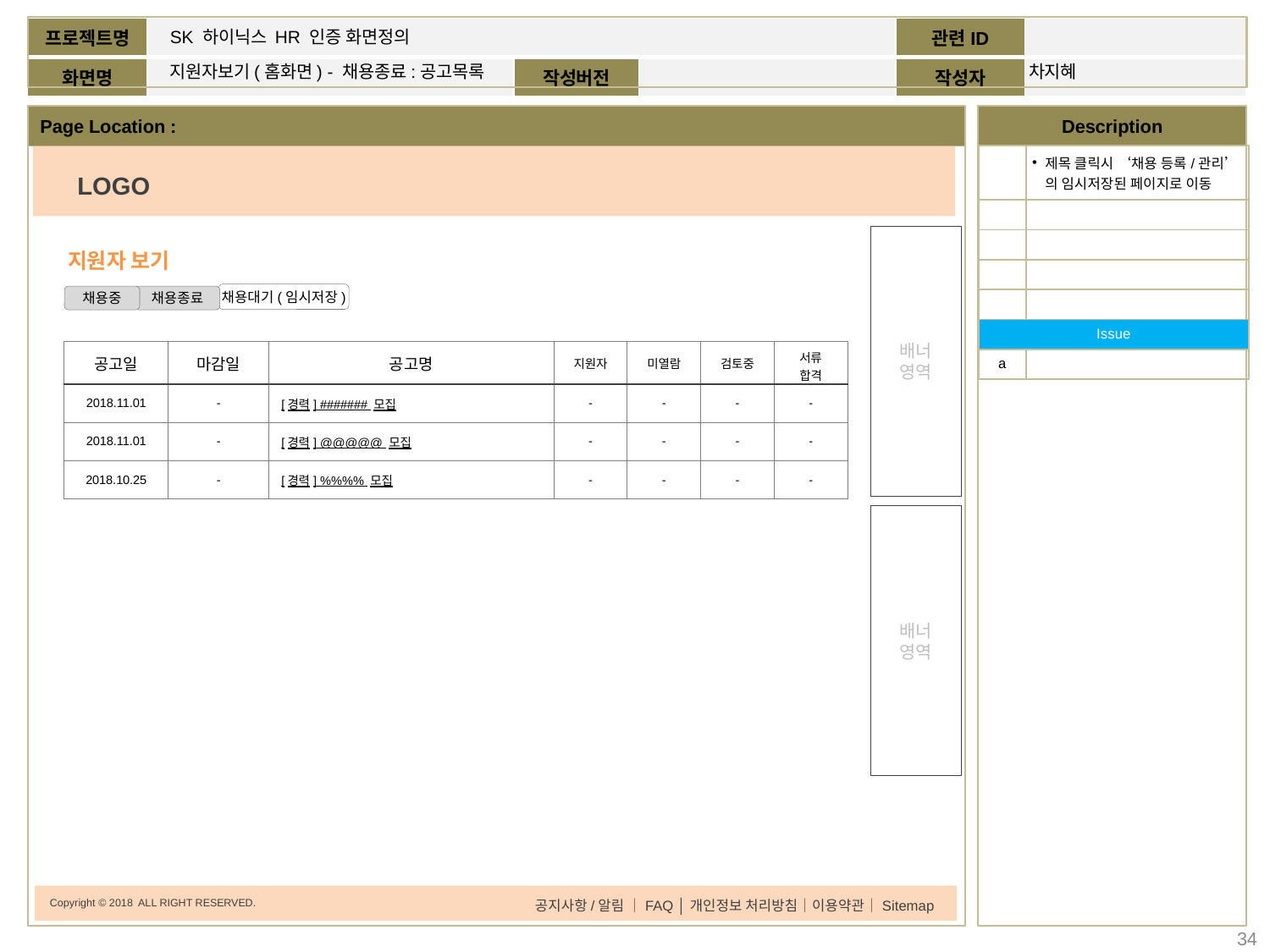

SK 하이닉스 HR 인증 화면정의
지원자보기(홈화면) - 채용종료:공고목록
차지혜
|  | 제목 클릭시 ‘채용 등록/관리’의 임시저장된 페이지로 이동 |
| --- | --- |
|  |  |
|  |  |
|  |  |
|  |  |
| Issue |  |
| a |  |

LOGO
배너
영역
지원자 보기
채용대기(임시저장)
채용중
채용종료
| 공고일 | 마감일 | 공고명 | 지원자 | 미열람 | 검토중 | 서류 합격 |
| --- | --- | --- | --- | --- | --- | --- |
| 2018.11.01 | - | [경력] ####### 모집 | - | - | - | - |
| 2018.11.01 | - | [경력] @@@@@ 모집 | - | - | - | - |
| 2018.10.25 | - | [경력] %%%% 모집 | - | - | - | - |
배너
영역

Copyright © 2018  ALL RIGHT RESERVED.
공지사항/알림 │FAQ │개인정보 처리방침│이용약관│Sitemap
34